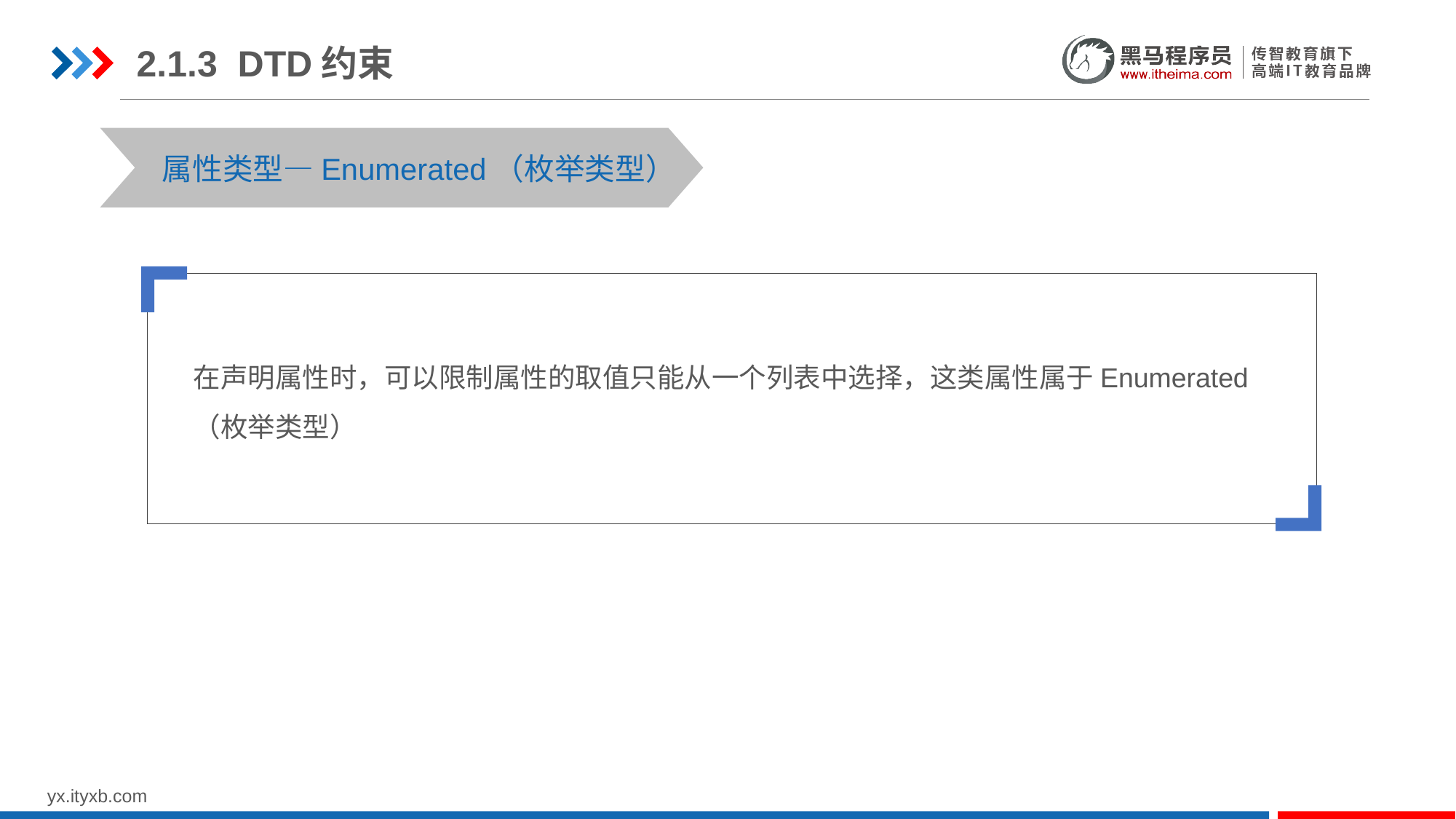

2.1.3  DTD约束

属性类型—Enumerated（枚举类型）

在声明属性时，可以限制属性的取值只能从一个列表中选择，这类属性属于Enumerated（枚举类型）